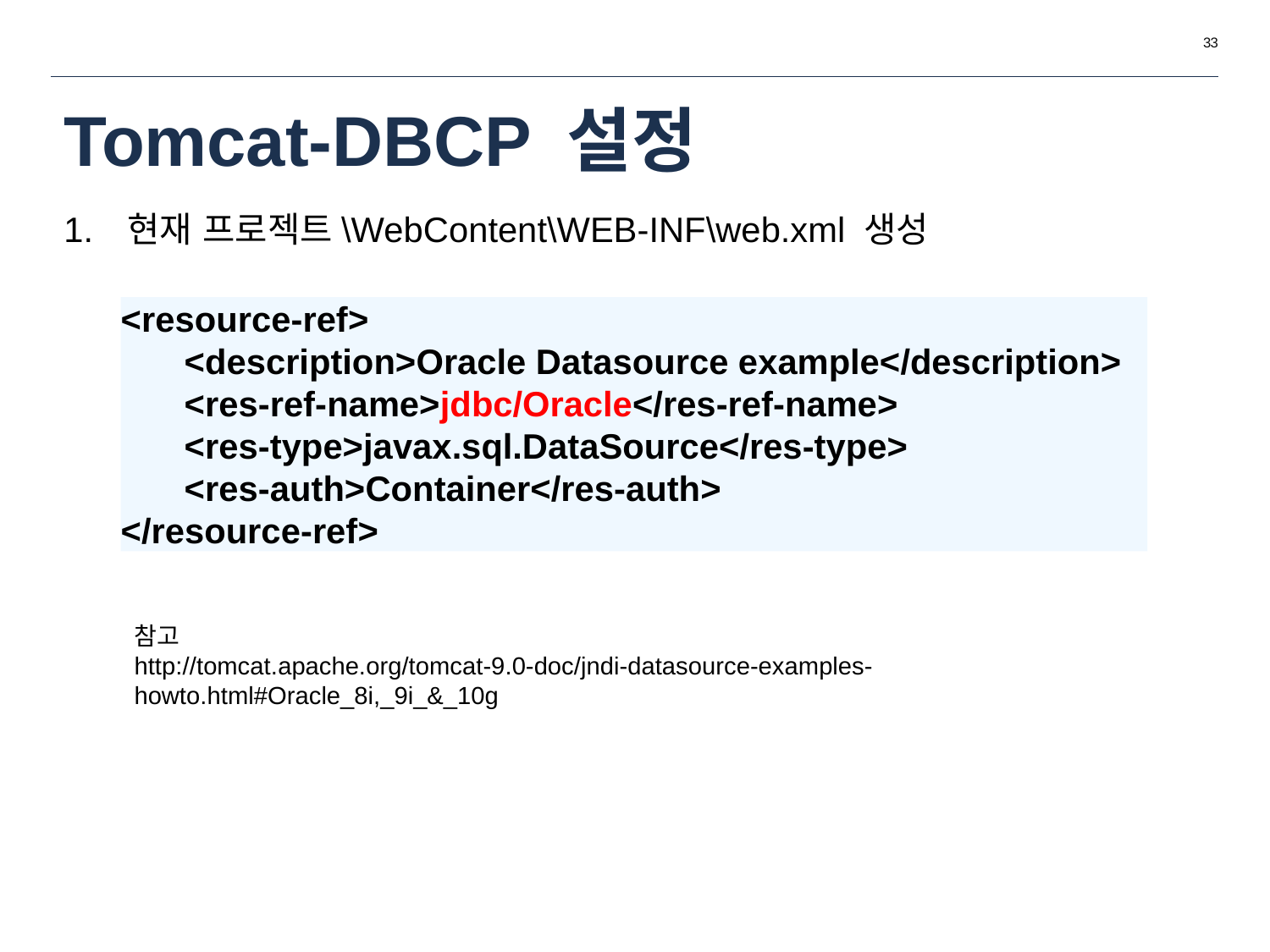

33
# Tomcat-DBCP 설정
현재 프로젝트\WebContent\WEB-INF\web.xml 생성

<resource-ref>
<description>Oracle Datasource example</description>
<res-ref-name>jdbc/Oracle</res-ref-name>
<res-type>javax.sql.DataSource</res-type>
<res-auth>Container</res-auth>
</resource-ref>
참고
http://tomcat.apache.org/tomcat-9.0-doc/jndi-datasource-examples-howto.html#Oracle_8i,_9i_&_10g